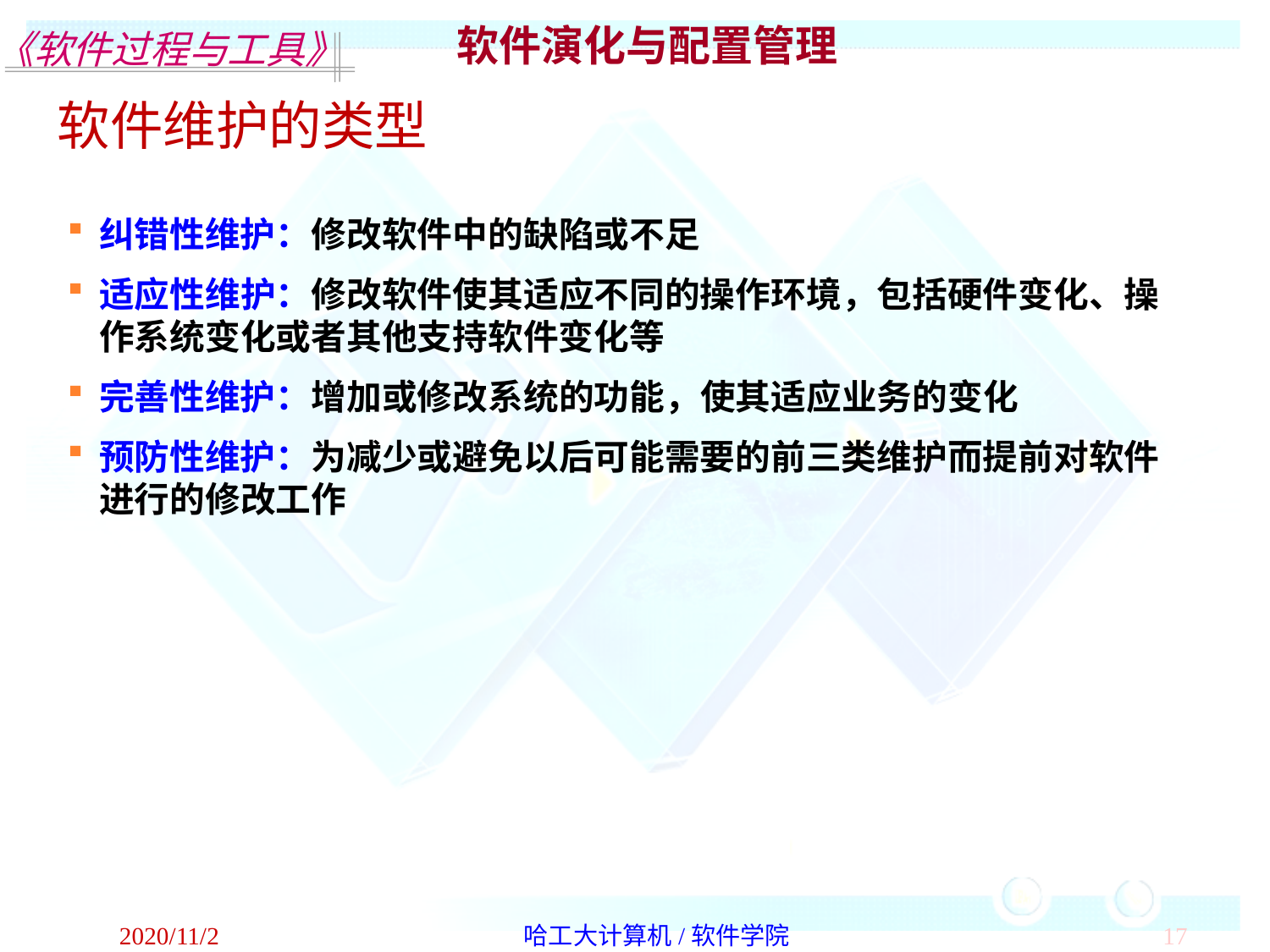

软件演化与配置管理
软件维护的类型
纠错性维护：修改软件中的缺陷或不足
适应性维护：修改软件使其适应不同的操作环境，包括硬件变化、操作系统变化或者其他支持软件变化等
完善性维护：增加或修改系统的功能，使其适应业务的变化
预防性维护：为减少或避免以后可能需要的前三类维护而提前对软件进行的修改工作